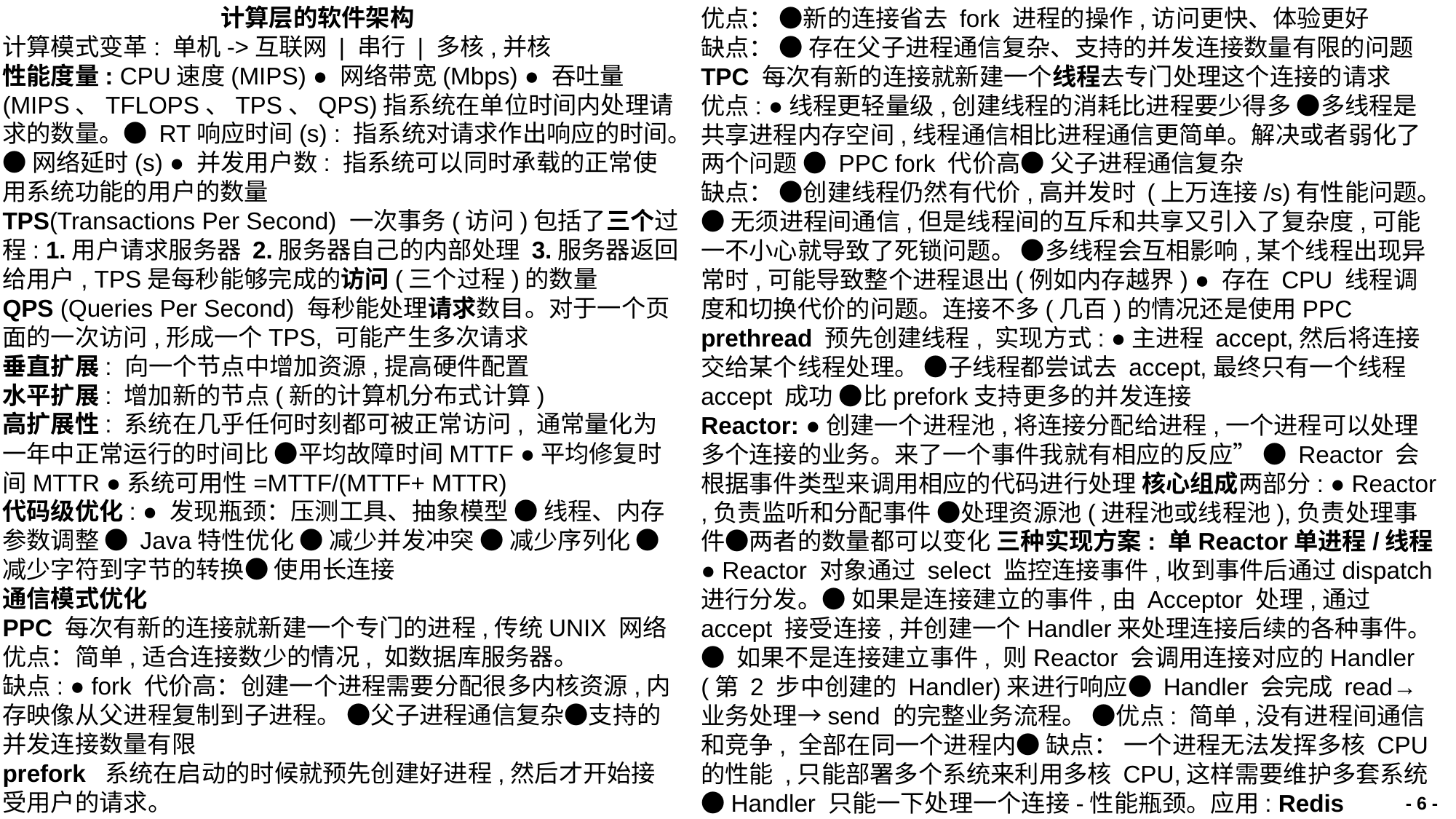

计算层的软件架构
计算模式变革: 单机->互联网 | 串行 | 多核,并核
性能度量: CPU速度(MIPS) ● 网络带宽(Mbps) ● 吞吐量(MIPS、TFLOPS、TPS、QPS)指系统在单位时间内处理请求的数量。● RT响应时间(s) : 指系统对请求作出响应的时间。● 网络延时(s) ● 并发用户数: 指系统可以同时承载的正常使用系统功能的用户的数量
TPS(Transactions Per Second) 一次事务(访问)包括了三个过程: 1.用户请求服务器 2.服务器自己的内部处理 3.服务器返回给用户, TPS是每秒能够完成的访问(三个过程)的数量
QPS (Queries Per Second) 每秒能处理请求数目。对于一个页面的一次访问,形成一个TPS, 可能产生多次请求
垂直扩展: 向一个节点中增加资源,提高硬件配置
水平扩展: 增加新的节点(新的计算机分布式计算)
高扩展性: 系统在几乎任何时刻都可被正常访问, 通常量化为一年中正常运行的时间比 ●平均故障时间MTTF ●平均修复时间MTTR ●系统可用性=MTTF/(MTTF+ MTTR)
代码级优化: ● 发现瓶颈：压测工具、抽象模型 ● 线程、内存参数调整 ● Java特性优化 ● 减少并发冲突 ● 减少序列化 ● 减少字符到字节的转换● 使用长连接
通信模式优化
PPC 每次有新的连接就新建一个专门的进程,传统UNIX 网络
优点：简单,适合连接数少的情况, 如数据库服务器。
缺点: ● fork 代价高：创建一个进程需要分配很多内核资源,内存映像从父进程复制到子进程。 ●父子进程通信复杂●支持的并发连接数量有限
prefork  系统在启动的时候就预先创建好进程,然后才开始接受用户的请求。
优点： ●新的连接省去 fork 进程的操作,访问更快、体验更好
缺点： ● 存在父子进程通信复杂、支持的并发连接数量有限的问题
TPC 每次有新的连接就新建一个线程去专门处理这个连接的请求
优点: ●线程更轻量级,创建线程的消耗比进程要少得多 ●多线程是共享进程内存空间,线程通信相比进程通信更简单。解决或者弱化了两个问题 ● PPC fork 代价高● 父子进程通信复杂
缺点： ●创建线程仍然有代价,高并发时 (上万连接/s)有性能问题。
●无须进程间通信,但是线程间的互斥和共享又引入了复杂度,可能 一不小心就导致了死锁问题。 ●多线程会互相影响,某个线程出现异常时,可能导致整个进程退出(例如内存越界) ● 存在 CPU 线程调度和切换代价的问题。连接不多(几百)的情况还是使用PPC
prethread 预先创建线程, 实现方式: ●主进程 accept,然后将连接交给某个线程处理。 ●子线程都尝试去 accept,最终只有一个线程 accept 成功 ●比prefork支持更多的并发连接
Reactor: ●创建一个进程池,将连接分配给进程,一个进程可以处理多个连接的业务。来了一个事件我就有相应的反应” ● Reactor 会根据事件类型来调用相应的代码进行处理 核心组成两部分: ● Reactor ,负责监听和分配事件 ●处理资源池(进程池或线程池),负责处理事件●两者的数量都可以变化 三种实现方案: 单Reactor单进程/线程
● Reactor 对象通过 select 监控连接事件,收到事件后通过dispatch 进行分发。● 如果是连接建立的事件,由 Acceptor 处理,通过 accept 接受连接,并创建一个Handler来处理连接后续的各种事件。
● 如果不是连接建立事件, 则Reactor 会调用连接对应的Handler (第 2 步中创建的 Handler)来进行响应● Handler 会完成 read→业务处理→send 的完整业务流程。 ●优点: 简单,没有进程间通信和竞争, 全部在同一个进程内● 缺点： 一个进程无法发挥多核 CPU 的性能 ,只能部署多个系统来利用多核 CPU,这样需要维护多套系统●Handler 只能一下处理一个连接-性能瓶颈。应用: Redis